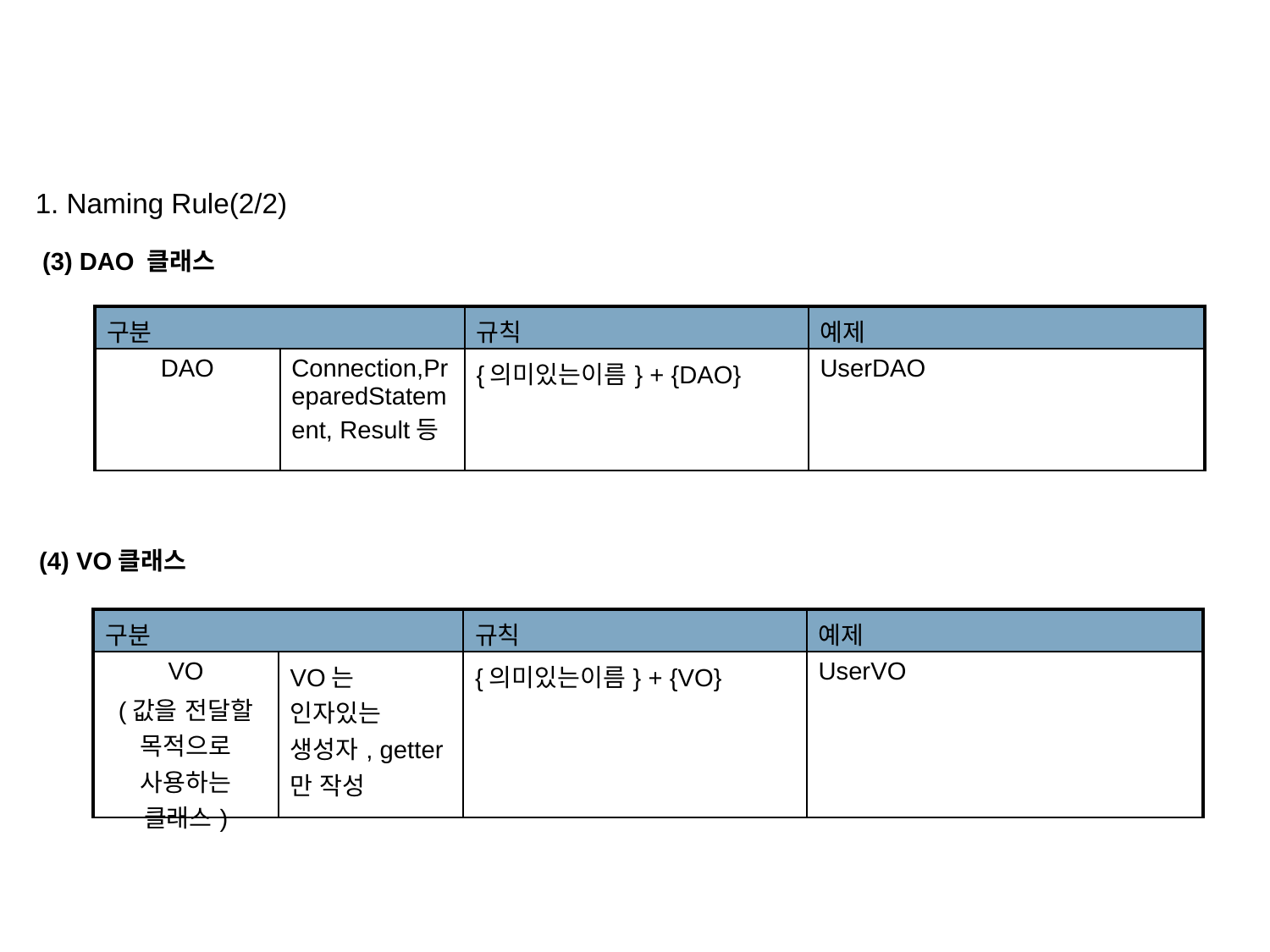

1. Naming Rule(2/2)
(3) DAO 클래스
| 구분 |  | 규칙 | 예제 |
| --- | --- | --- | --- |
| DAO | Connection,PreparedStatement, Result등 | {의미있는이름} + {DAO} | UserDAO |
(4) VO클래스
| 구분 |  | 규칙 | 예제 |
| --- | --- | --- | --- |
| VO (값을 전달할 목적으로 사용하는 클래스) | VO는 인자있는 생성자, getter만 작성 | {의미있는이름} + {VO} | UserVO |